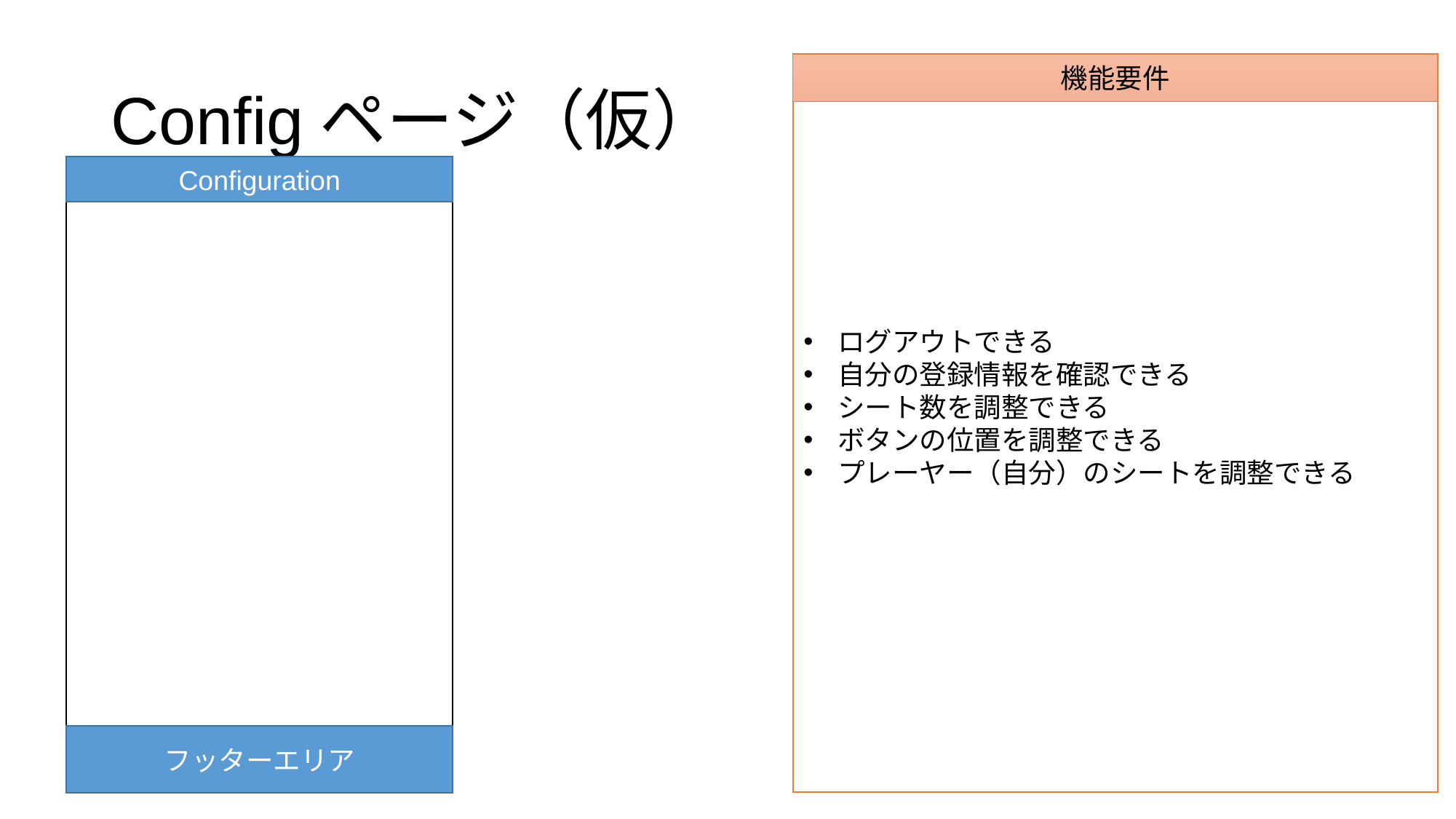

# Configページ（仮）
ログアウトできる
自分の登録情報を確認できる
シート数を調整できる
ボタンの位置を調整できる
プレーヤー（自分）のシートを調整できる

機能要件

Configuration
フッターエリア